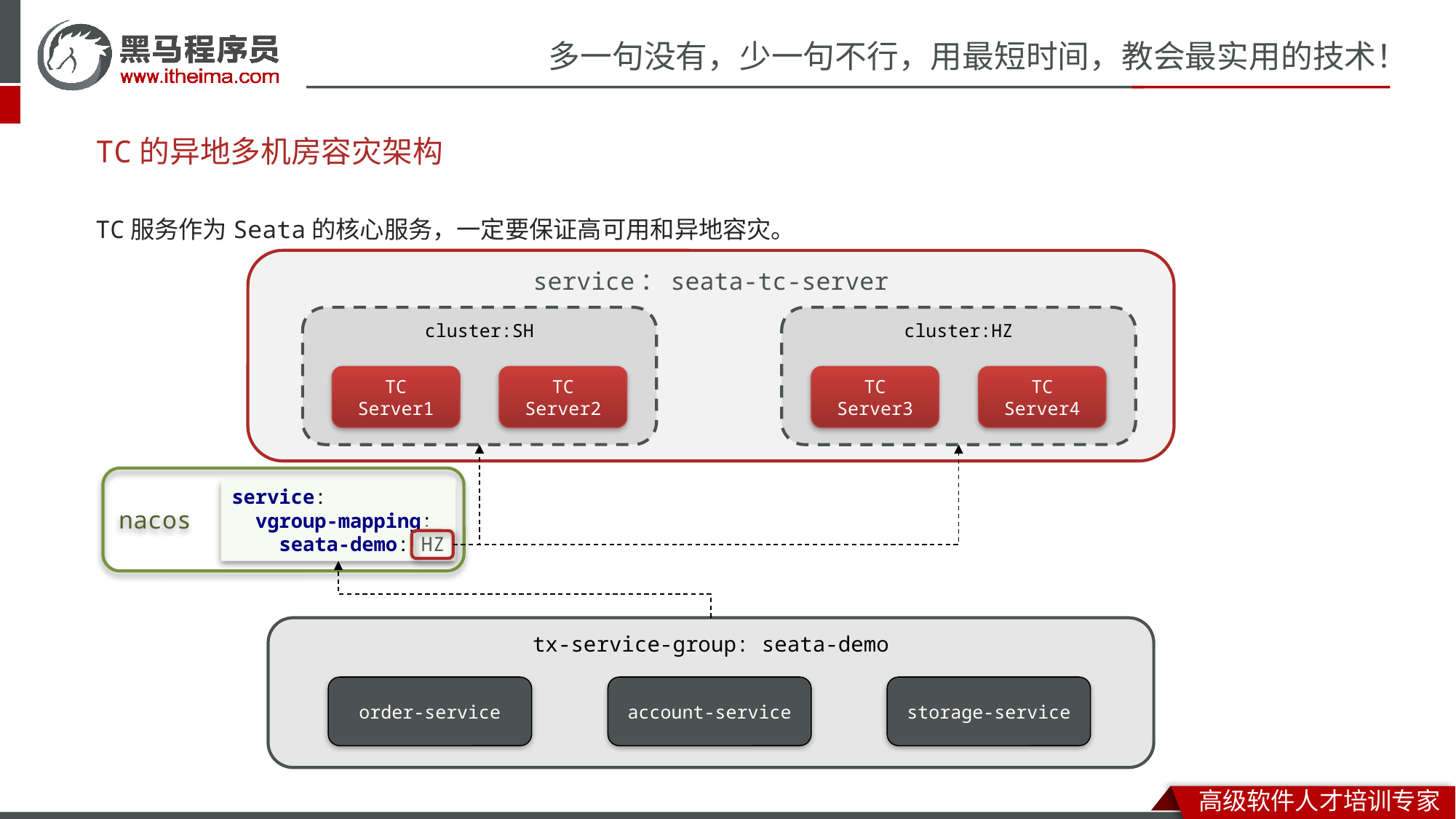

# TC的异地多机房容灾架构
TC服务作为Seata的核心服务，一定要保证高可用和异地容灾。
service：seata-tc-server
cluster:SH
cluster:HZ
TC Server1
TC Server2
TC Server3
TC Server4
nacos
service:
  vgroup-mapping:
    seata-demo: SH
HZ

tx-service-group: seata-demo
order-service
account-service
storage-service